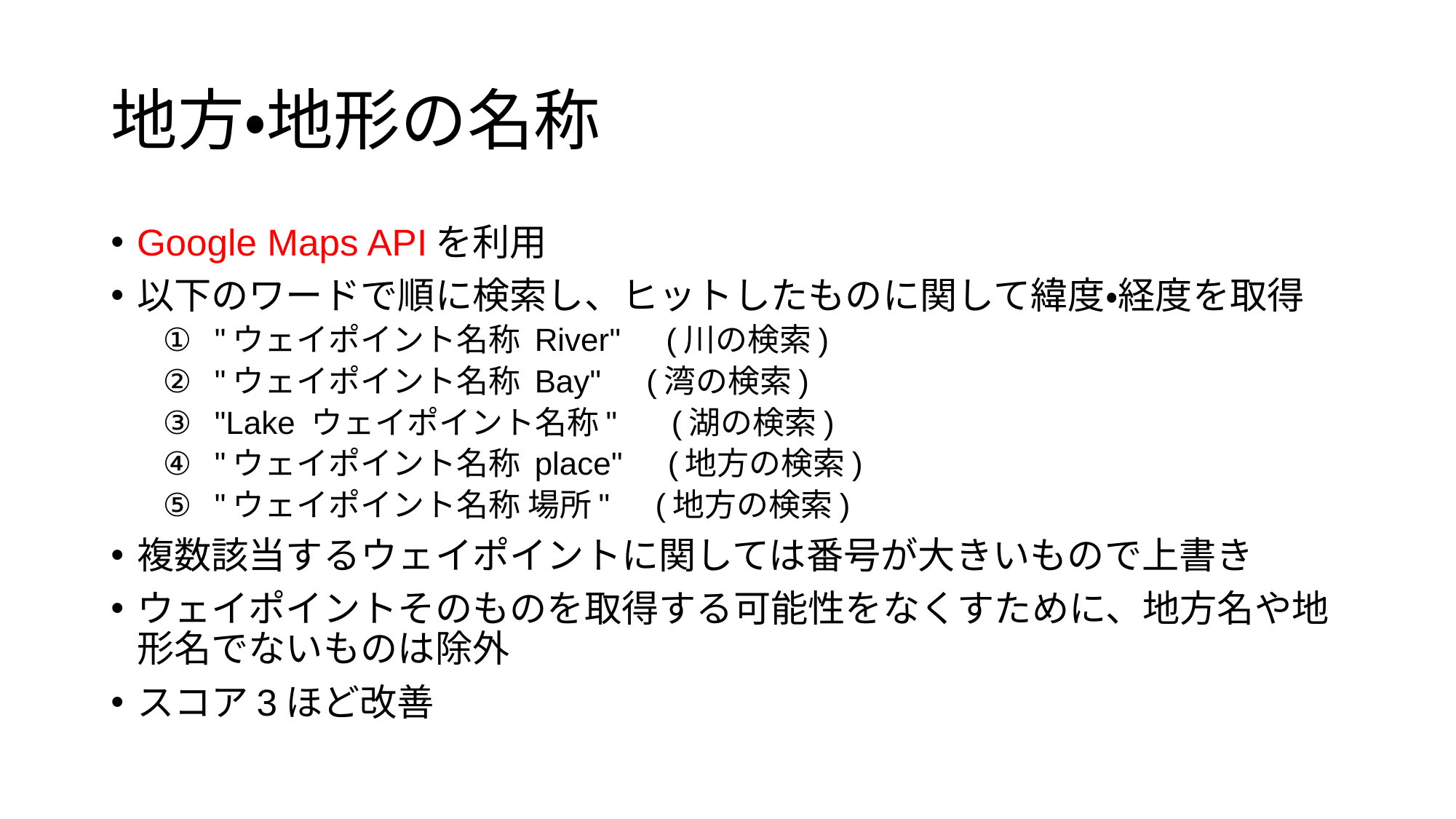

# 地方・地形の名称
Google Maps APIを利用
以下のワードで順に検索し、ヒットしたものに関して緯度・経度を取得
"ウェイポイント名称 River"　(川の検索)
"ウェイポイント名称 Bay"　(湾の検索)
"Lake ウェイポイント名称" 　(湖の検索)
"ウェイポイント名称 place"　(地方の検索)
"ウェイポイント名称 場所"　(地方の検索)
複数該当するウェイポイントに関しては番号が大きいもので上書き
ウェイポイントそのものを取得する可能性をなくすために、地方名や地形名でないものは除外
スコア3ほど改善